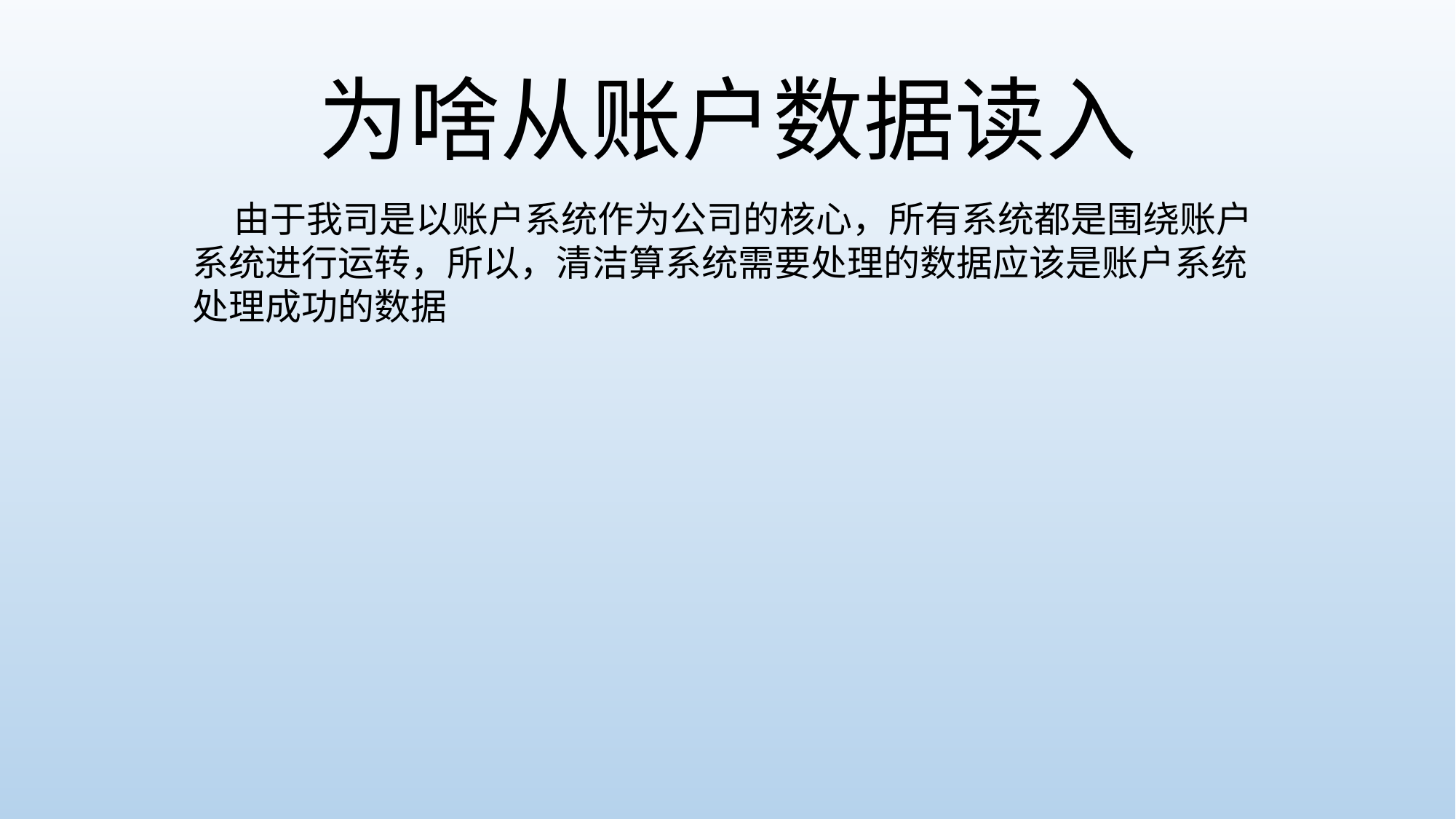

# 为啥从账户数据读入
    由于我司是以账户系统作为公司的核心，所有系统都是围绕账户系统进行运转，所以，清洁算系统需要处理的数据应该是账户系统处理成功的数据